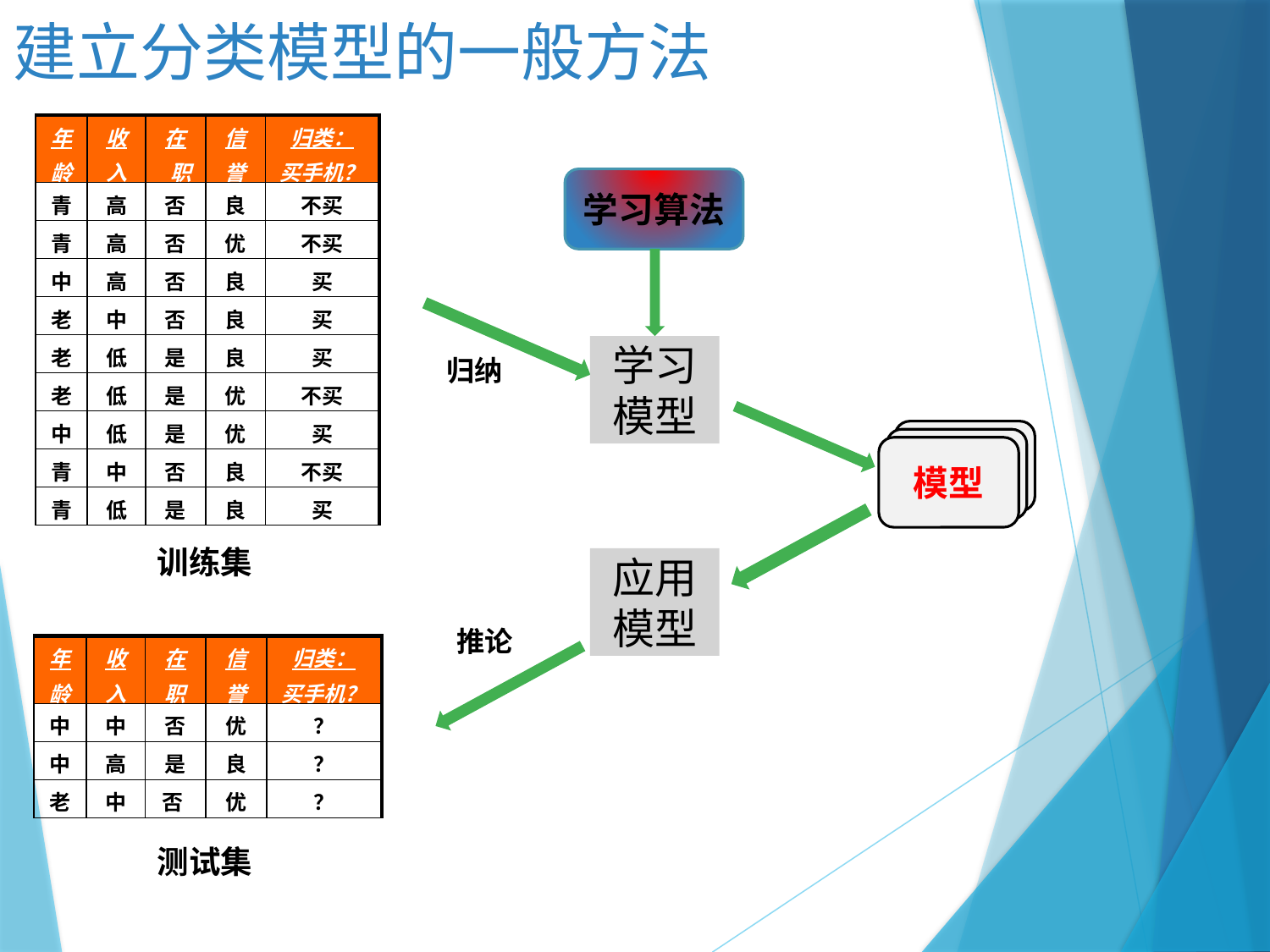

建立分类模型的一般方法
| 年 龄 | 收 入 | 在 职 | 信 誉 | 归类： 买手机？ |
| --- | --- | --- | --- | --- |
| 青 | 高 | 否 | 良 | 不买 |
| 青 | 高 | 否 | 优 | 不买 |
| 中 | 高 | 否 | 良 | 买 |
| 老 | 中 | 否 | 良 | 买 |
| 老 | 低 | 是 | 良 | 买 |
| 老 | 低 | 是 | 优 | 不买 |
| 中 | 低 | 是 | 优 | 买 |
| 青 | 中 | 否 | 良 | 不买 |
| 青 | 低 | 是 | 良 | 买 |
学习算法

学习
模型
归纳

模型

训练集
应用模型

推论
| 年 龄 | 收 入 | 在 职 | 信 誉 | 归类： 买手机？ |
| --- | --- | --- | --- | --- |
| 中 | 中 | 否 | 优 | ？ |
| 中 | 高 | 是 | 良 | ？ |
| 老 | 中 | 否 | 优 | ？ |
测试集